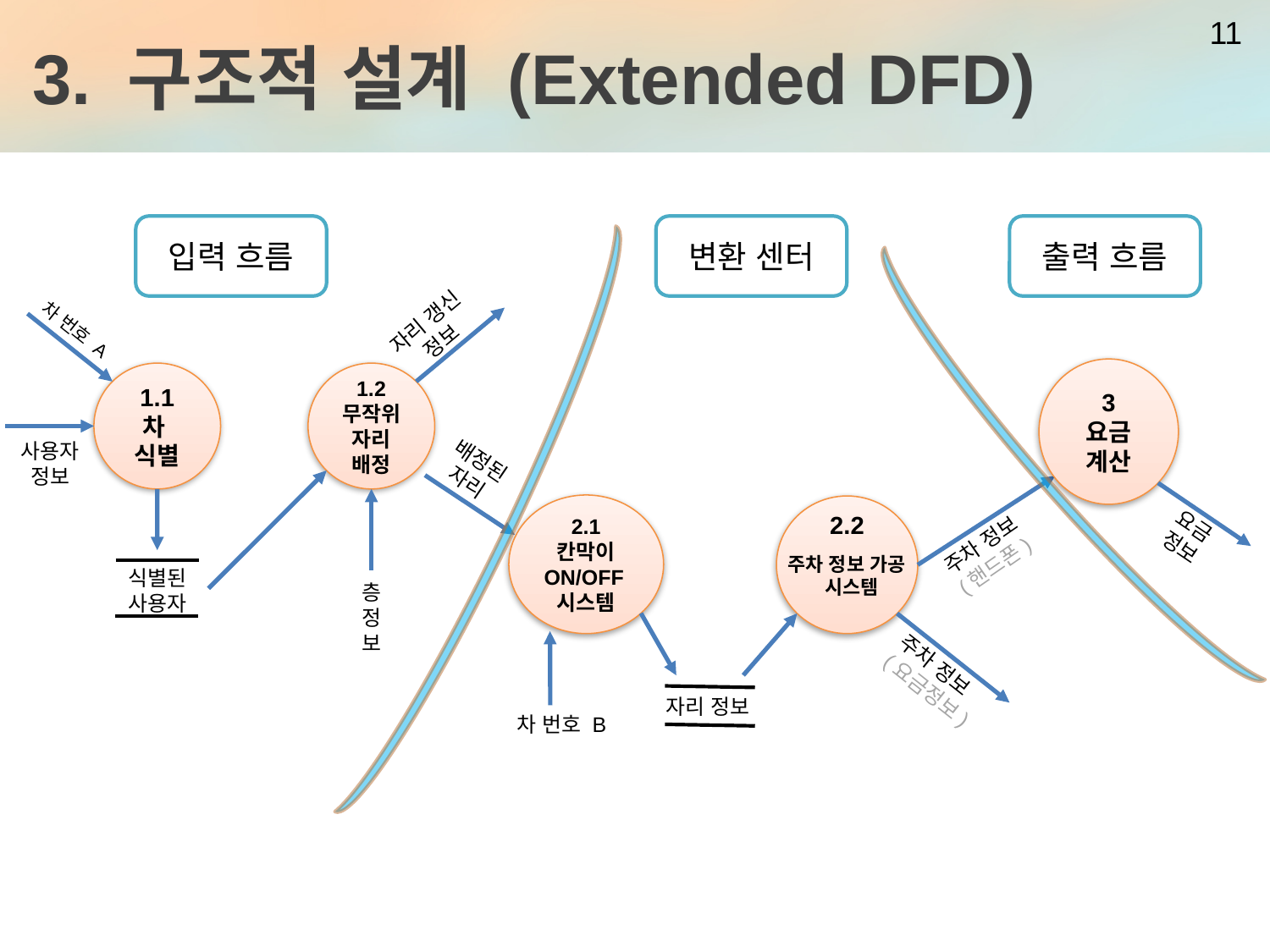

# 3. 구조적 설계 (Extended DFD)
11

입력 흐름
변환 센터
출력 흐름
자리 갱신 정보
차 번호 A
1.2
무작위
자리 배정

1.1
차
식별

사용자 정보
배정된 자리
식별된 사용자
층 정보
3
요금 계산
요금 정보
2.1
칸막이 ON/OFF시스템
2.2

주차 정보 (핸드폰)
주차 정보 가공
 시스템
주차 정보
(요금정보)
자리 정보
차 번호 B